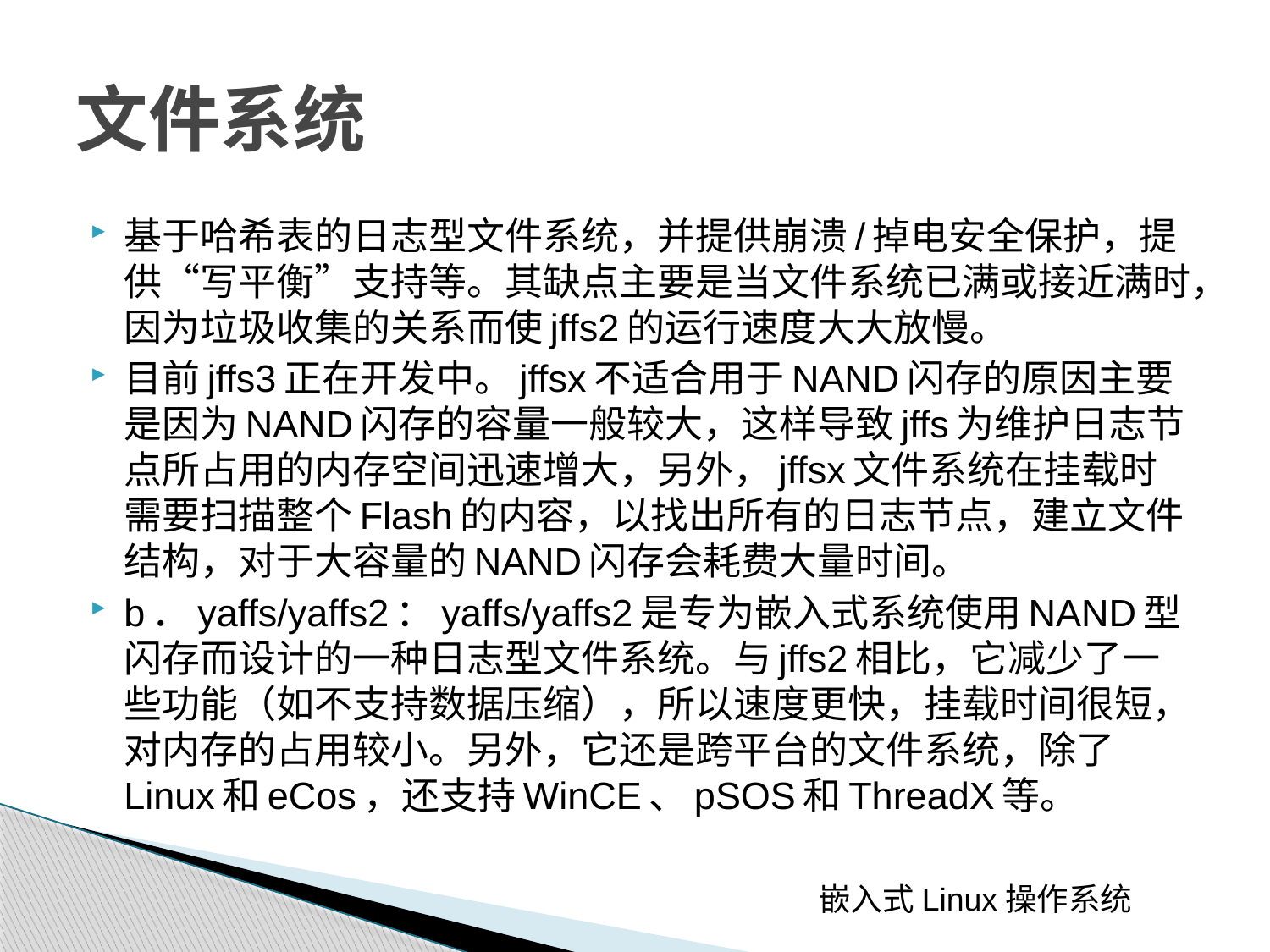

# 文件系统
基于哈希表的日志型文件系统，并提供崩溃/掉电安全保护，提供“写平衡”支持等。其缺点主要是当文件系统已满或接近满时，因为垃圾收集的关系而使jffs2的运行速度大大放慢。
目前jffs3正在开发中。jffsx不适合用于NAND闪存的原因主要是因为NAND闪存的容量一般较大，这样导致jffs为维护日志节点所占用的内存空间迅速增大，另外，jffsx文件系统在挂载时需要扫描整个Flash的内容，以找出所有的日志节点，建立文件结构，对于大容量的NAND闪存会耗费大量时间。
b．yaffs/yaffs2：yaffs/yaffs2是专为嵌入式系统使用NAND型闪存而设计的一种日志型文件系统。与jffs2相比，它减少了一些功能（如不支持数据压缩），所以速度更快，挂载时间很短，对内存的占用较小。另外，它还是跨平台的文件系统，除了Linux和eCos，还支持WinCE、pSOS和ThreadX等。

         嵌入式Linux操作系统